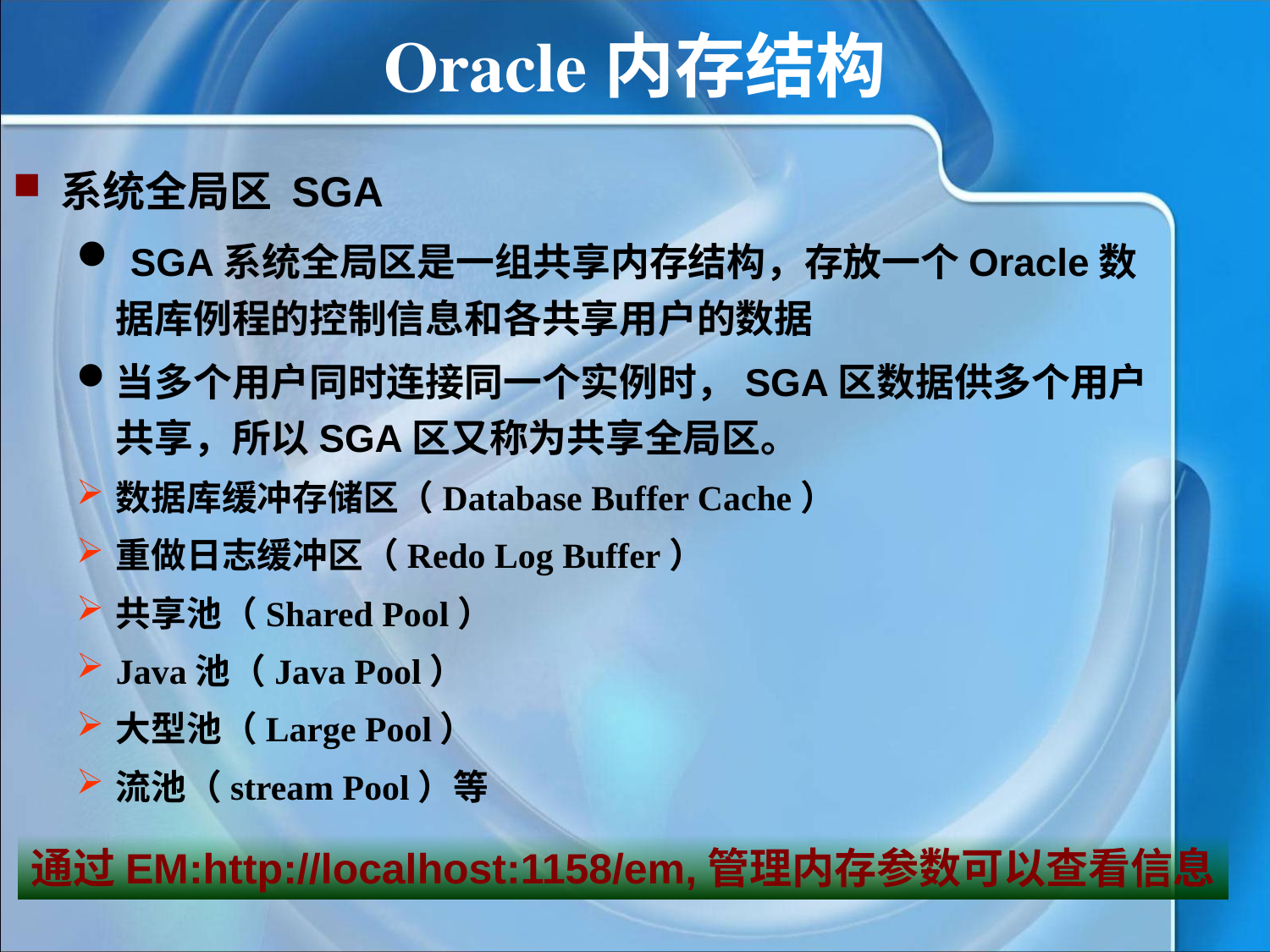

# Oracle内存结构
系统全局区 SGA
 SGA系统全局区是一组共享内存结构，存放一个Oracle数据库例程的控制信息和各共享用户的数据
当多个用户同时连接同一个实例时，SGA区数据供多个用户共享，所以SGA区又称为共享全局区。
数据库缓冲存储区（Database Buffer Cache）
重做日志缓冲区（Redo Log Buffer）
共享池（Shared Pool）
Java池（Java Pool）
大型池（Large Pool）
流池（stream Pool）等

通过EM:http://localhost:1158/em,管理内存参数可以查看信息
21